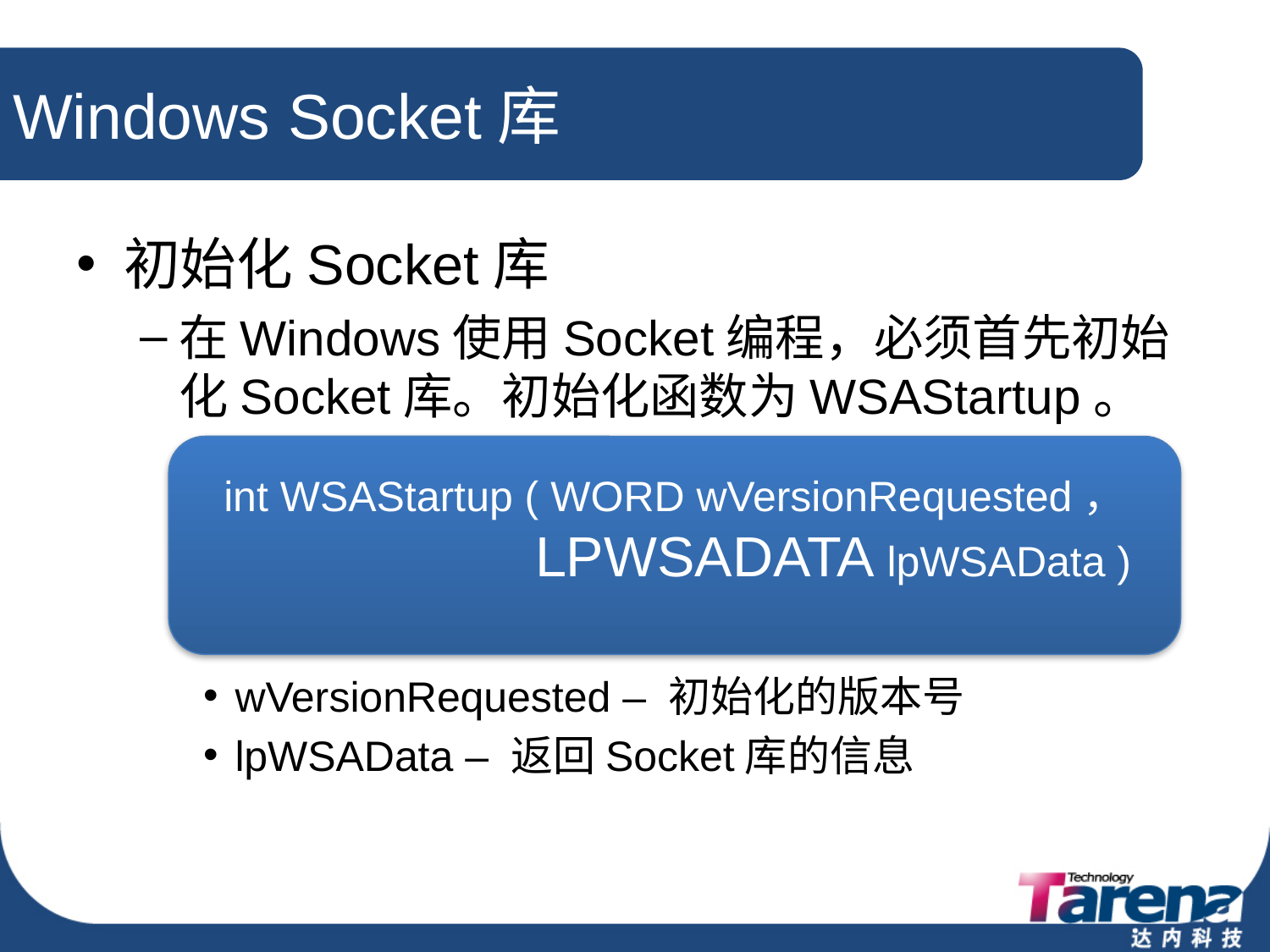

# Windows Socket库
初始化Socket库
在Windows使用Socket编程，必须首先初始化Socket库。初始化函数为WSAStartup。

wVersionRequested – 初始化的版本号
lpWSAData – 返回Socket库的信息

int WSAStartup ( WORD wVersionRequested，
LPWSADATA lpWSAData )